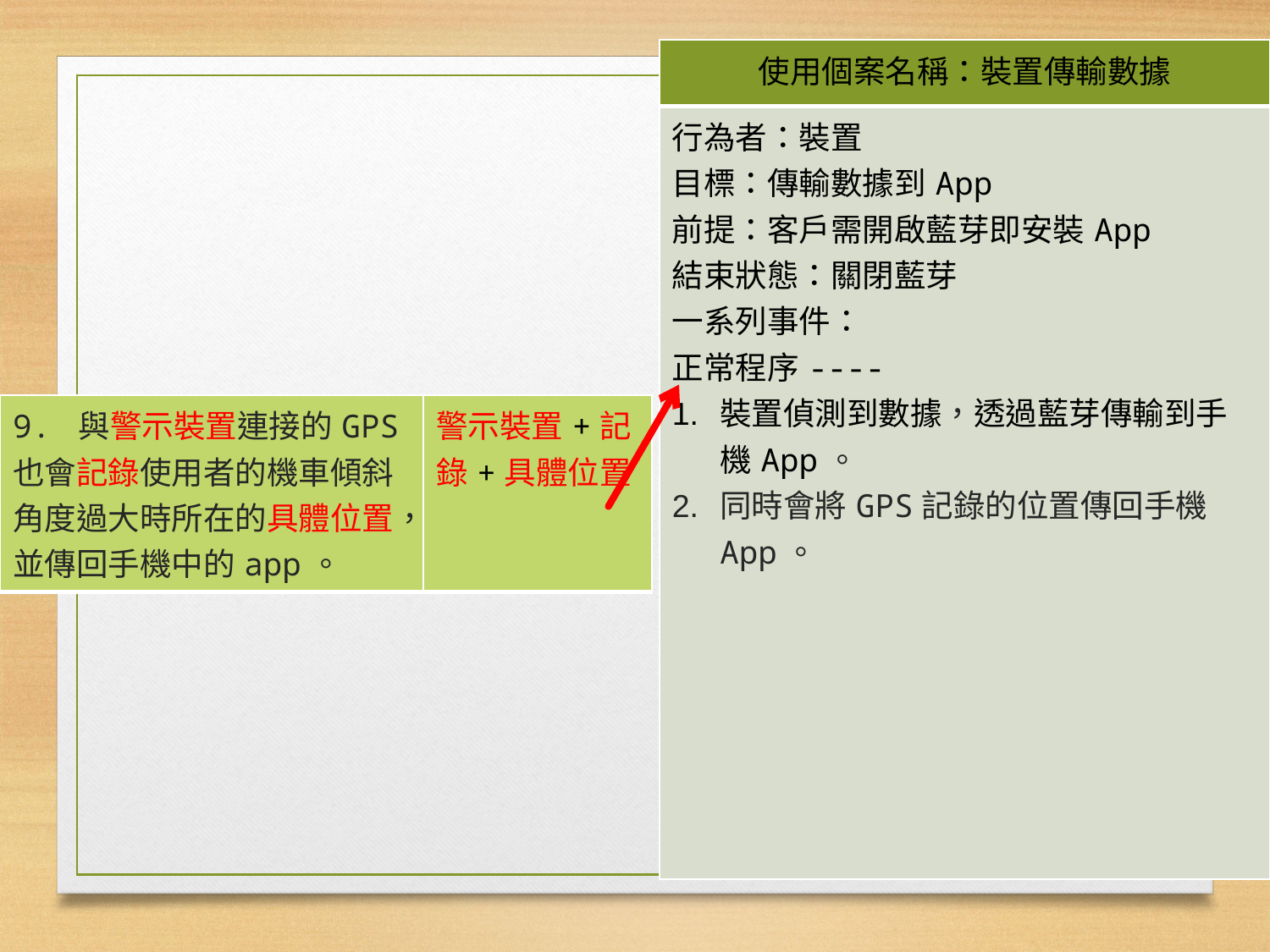

| 使用個案名稱：裝置傳輸數據 |
| --- |
| 行為者：裝置 目標：傳輸數據到App 前提：客戶需開啟藍芽即安裝App 結束狀態：關閉藍芽 一系列事件： 正常程序---- 裝置偵測到數據，透過藍芽傳輸到手機App。 同時會將GPS記錄的位置傳回手機App。 |
| 9. 與警示裝置連接的GPS也會記錄使用者的機車傾斜角度過大時所在的具體位置，並傳回手機中的app。 | 警示裝置+記錄+具體位置 |
| --- | --- |
17